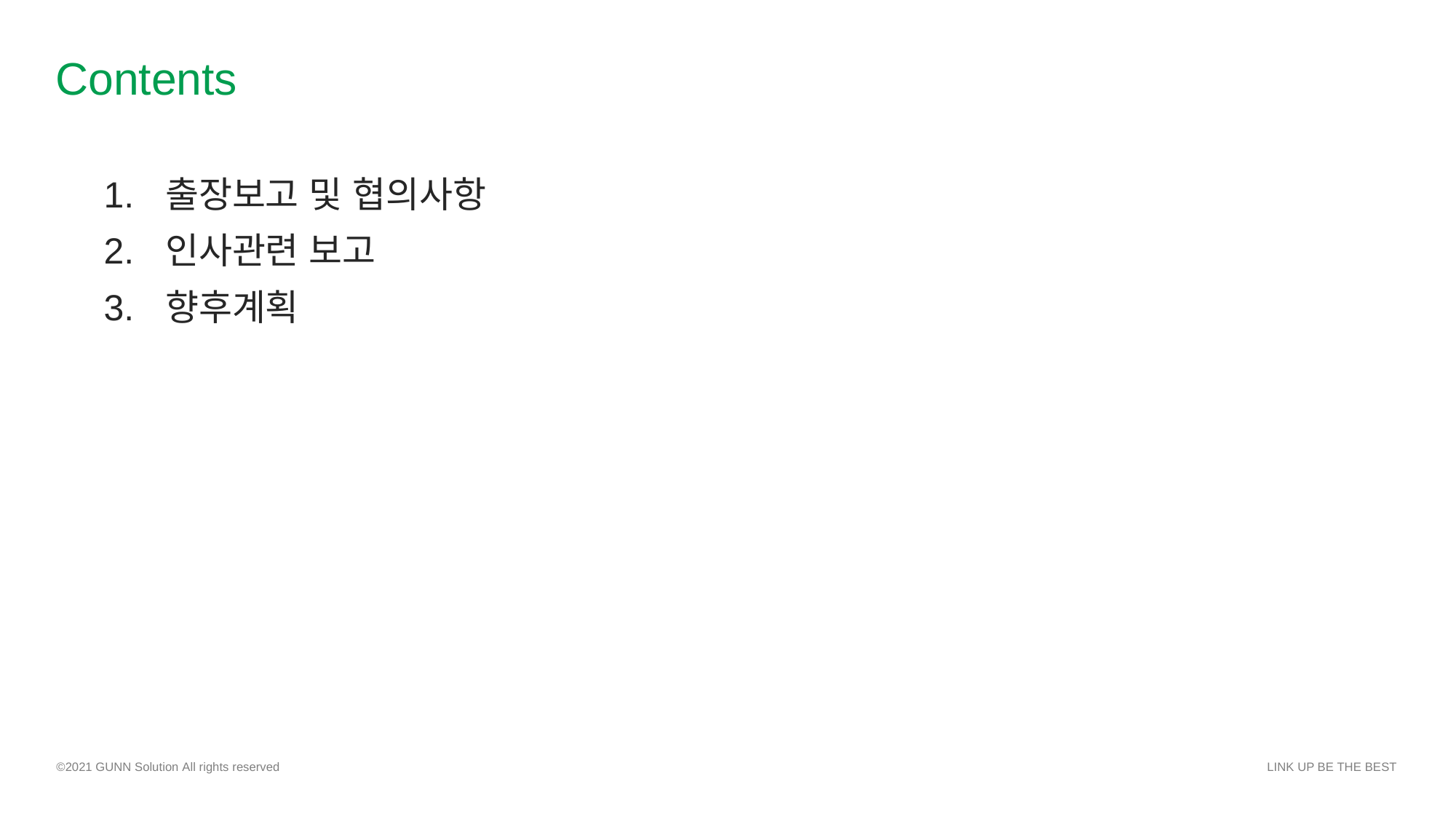

Contents
출장보고 및 협의사항
인사관련 보고
향후계획